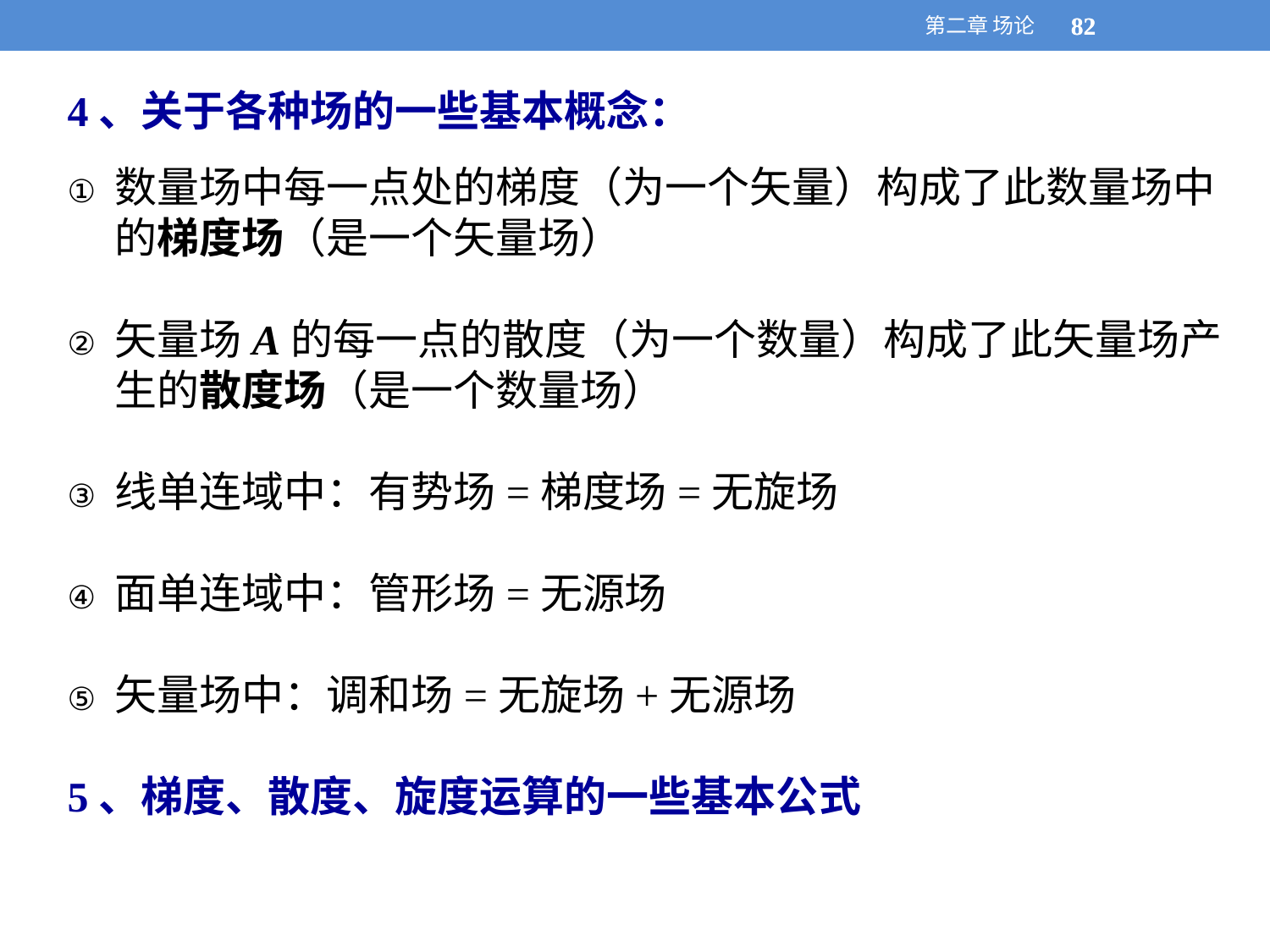

第二章 场论
82
82
4、关于各种场的一些基本概念：

数量场中每一点处的梯度（为一个矢量）构成了此数量场中的梯度场（是一个矢量场）

矢量场A的每一点的散度（为一个数量）构成了此矢量场产生的散度场（是一个数量场）

线单连域中：有势场=梯度场=无旋场

面单连域中：管形场=无源场

矢量场中：调和场=无旋场+无源场

5、梯度、散度、旋度运算的一些基本公式